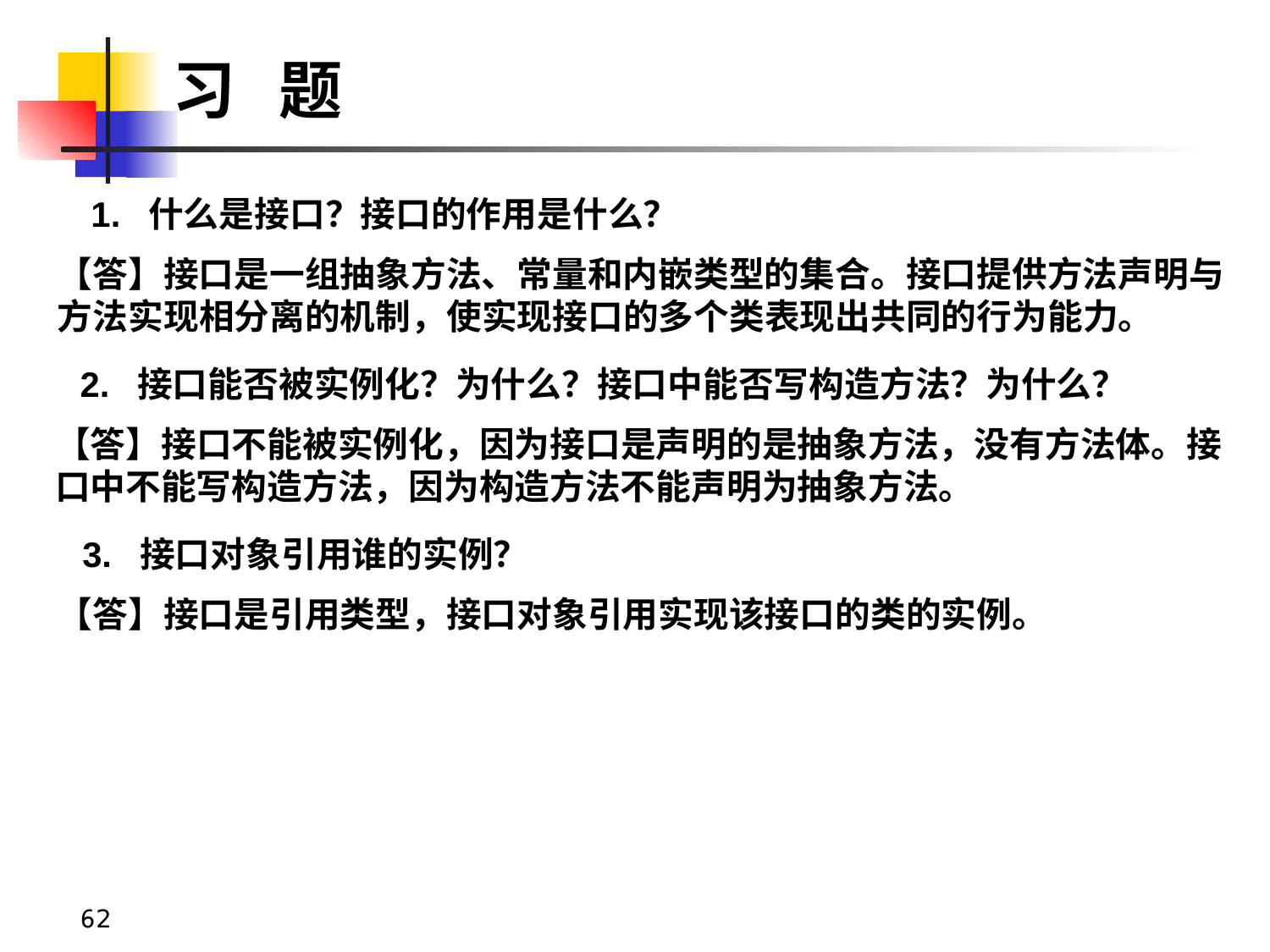

# 习   题
1.  什么是接口？接口的作用是什么？
【答】接口是一组抽象方法、常量和内嵌类型的集合。接口提供方法声明与方法实现相分离的机制，使实现接口的多个类表现出共同的行为能力。
2.  接口能否被实例化？为什么？接口中能否写构造方法？为什么？
【答】接口不能被实例化，因为接口是声明的是抽象方法，没有方法体。接口中不能写构造方法，因为构造方法不能声明为抽象方法。
3.  接口对象引用谁的实例？
【答】接口是引用类型，接口对象引用实现该接口的类的实例。
62